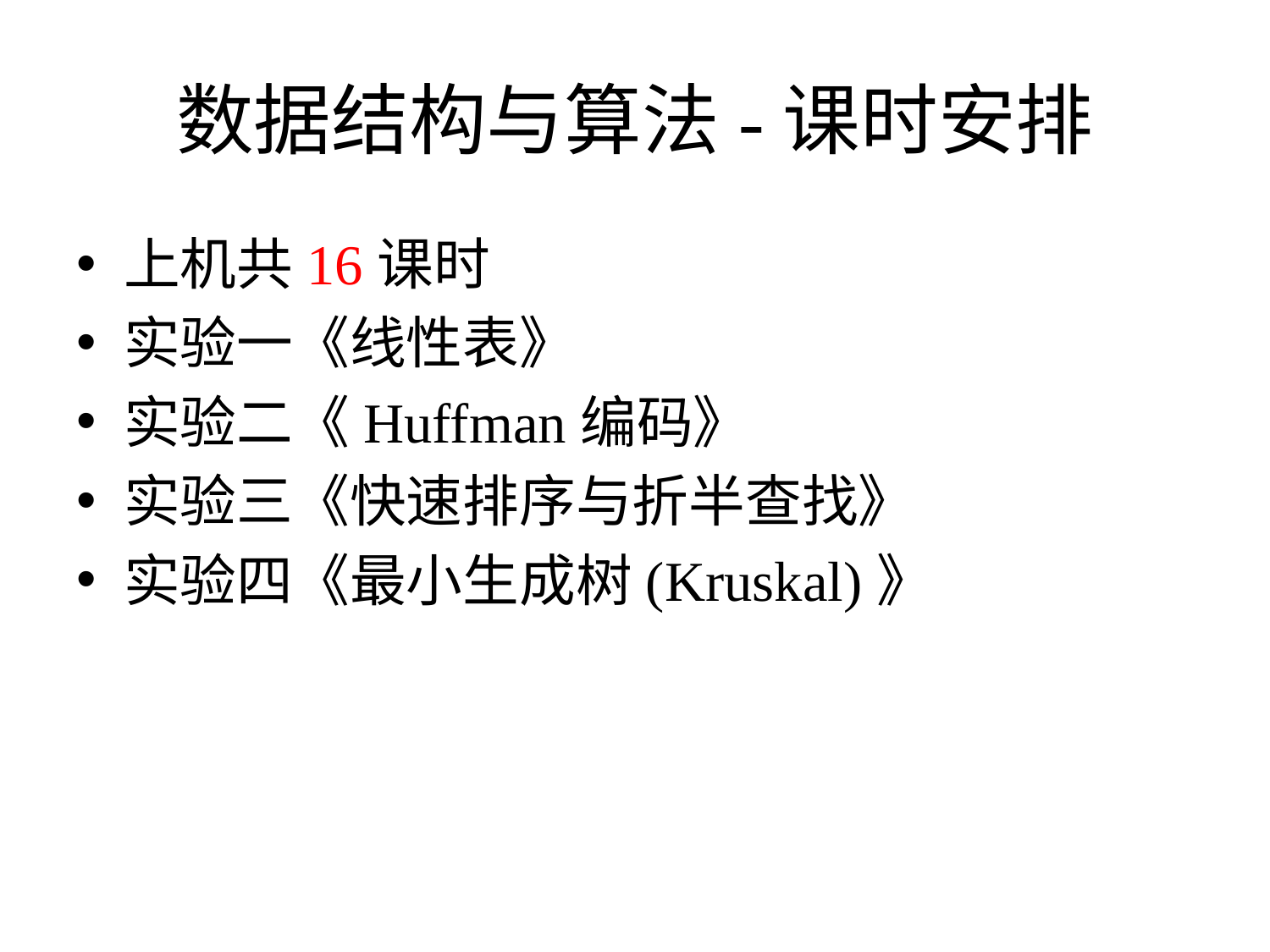

# 数据结构与算法-课时安排
上机共16课时
实验一《线性表》
实验二《Huffman编码》
实验三《快速排序与折半查找》
实验四《最小生成树(Kruskal)》